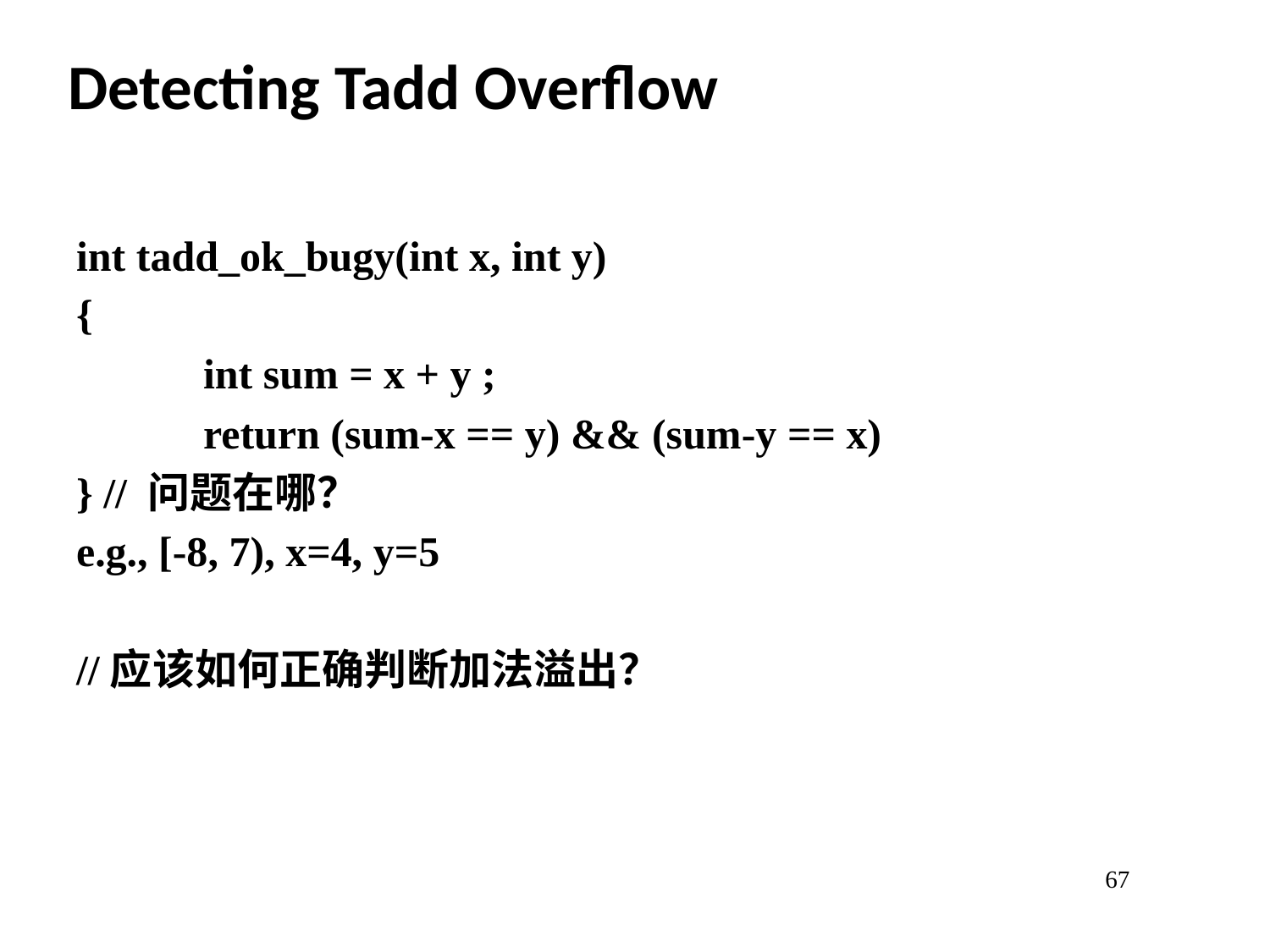

# Detecting Tadd Overflow
int tadd_ok_bugy(int x, int y)
{
	int sum = x + y ;
	return (sum-x == y) && (sum-y == x)
} // 问题在哪？
e.g., [-8, 7), x=4, y=5

//应该如何正确判断加法溢出？

67